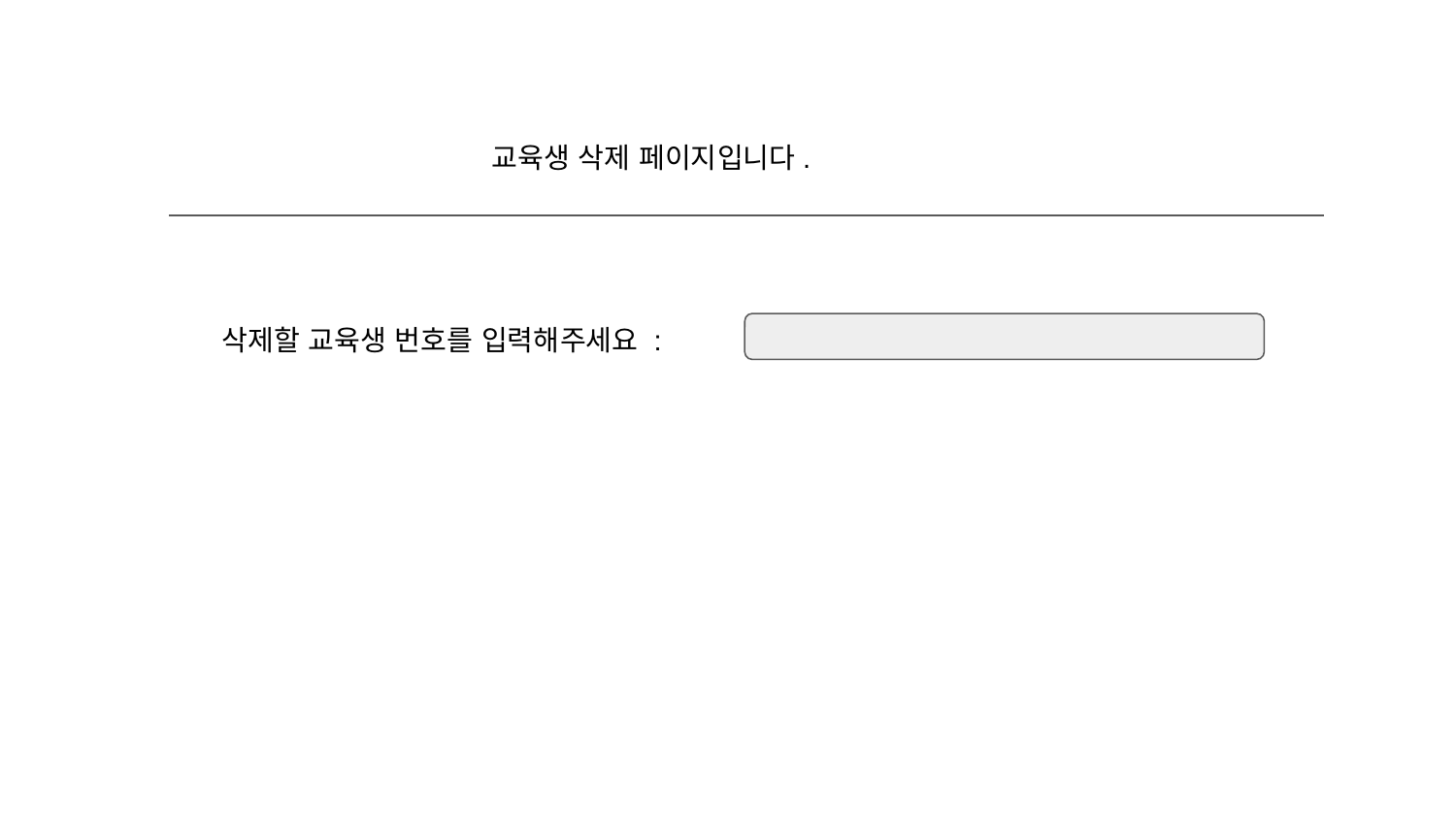

교육생 삭제 페이지입니다.
삭제할 교육생 번호를 입력해주세요 :